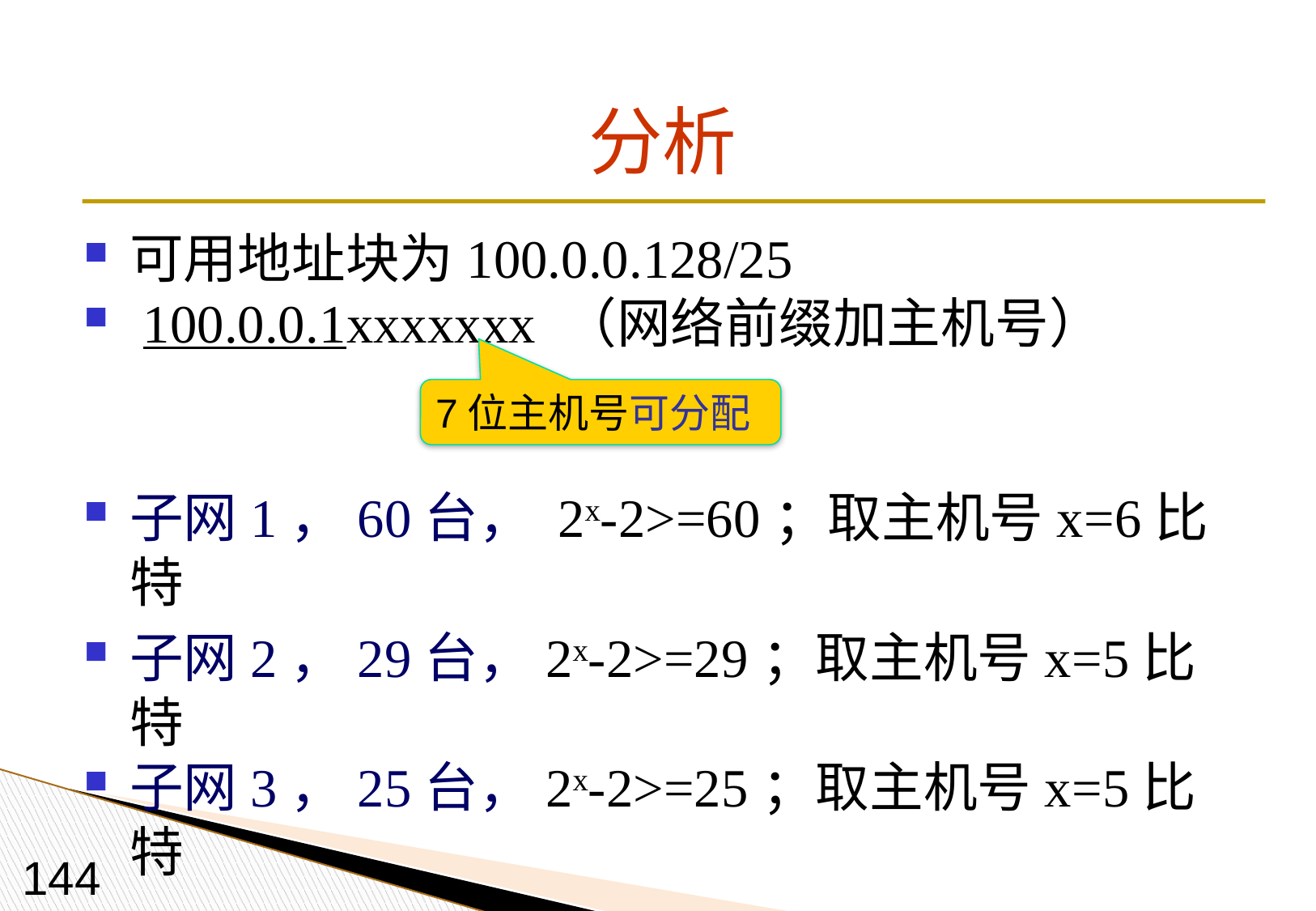

# 分析
可用地址块为100.0.0.128/25
 100.0.0.1xxxxxxx （网络前缀加主机号）

子网1，60台， 2x-2>=60；取主机号x=6比特
子网2，29台，2x-2>=29；取主机号x=5比特
子网3，25台，2x-2>=25；取主机号x=5比特
7位主机号可分配
144